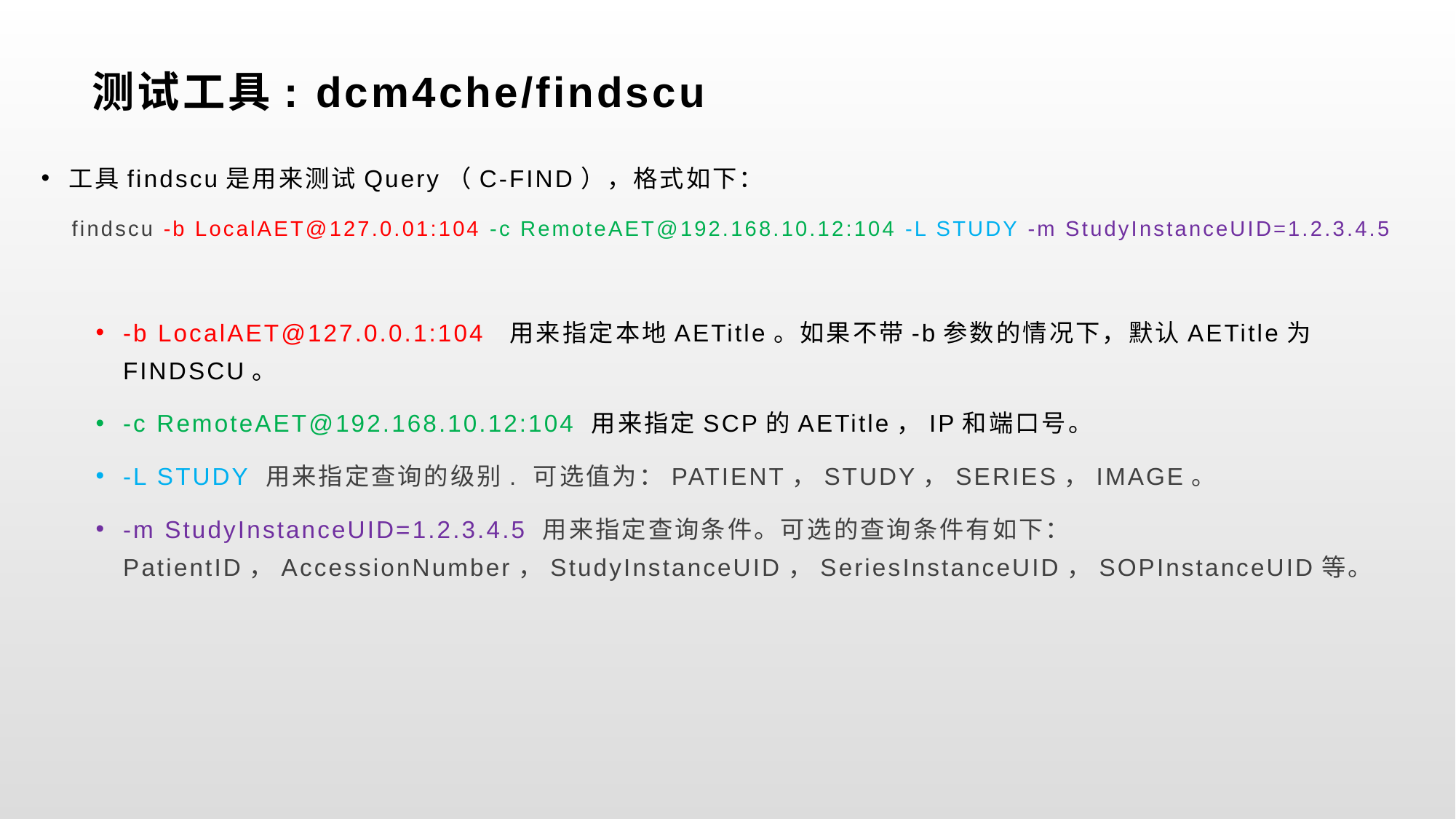

# 测试工具: dcm4che/findscu
工具findscu是用来测试Query（C-FIND），格式如下：
    findscu -b LocalAET@127.0.01:104 -c RemoteAET@192.168.10.12:104 -L STUDY -m StudyInstanceUID=1.2.3.4.5

-b LocalAET@127.0.0.1:104  用来指定本地AETitle。如果不带-b参数的情况下，默认AETitle为FINDSCU。
-c RemoteAET@192.168.10.12:104 用来指定SCP的AETitle，IP和端口号。
-L STUDY 用来指定查询的级别. 可选值为：PATIENT，STUDY，SERIES，IMAGE。
-m StudyInstanceUID=1.2.3.4.5 用来指定查询条件。可选的查询条件有如下：PatientID，AccessionNumber，StudyInstanceUID，SeriesInstanceUID，SOPInstanceUID等。